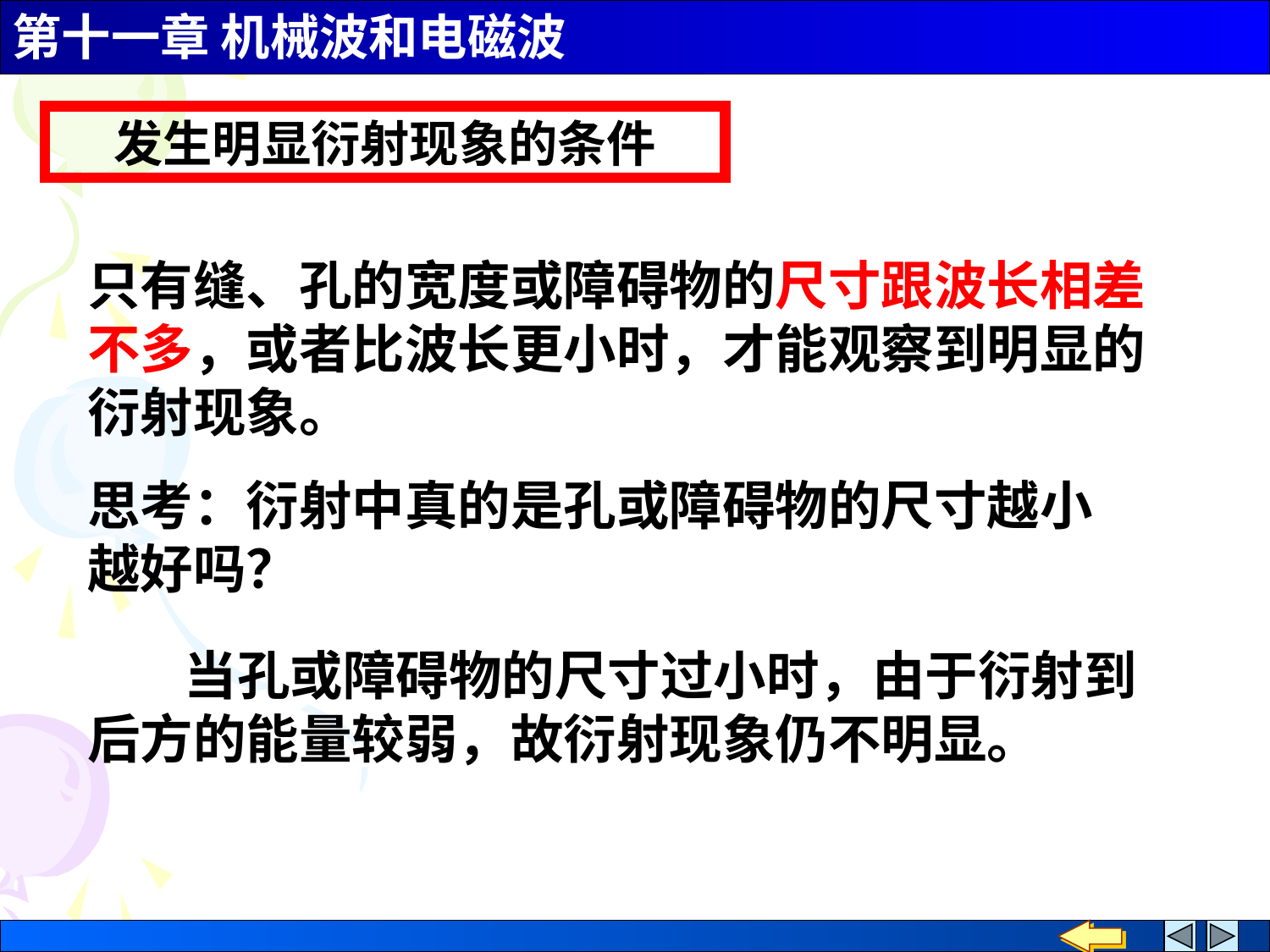

发生明显衍射现象的条件
只有缝、孔的宽度或障碍物的尺寸跟波长相差不多，或者比波长更小时，才能观察到明显的衍射现象。
思考：衍射中真的是孔或障碍物的尺寸越小越好吗？
       当孔或障碍物的尺寸过小时，由于衍射到后方的能量较弱，故衍射现象仍不明显。